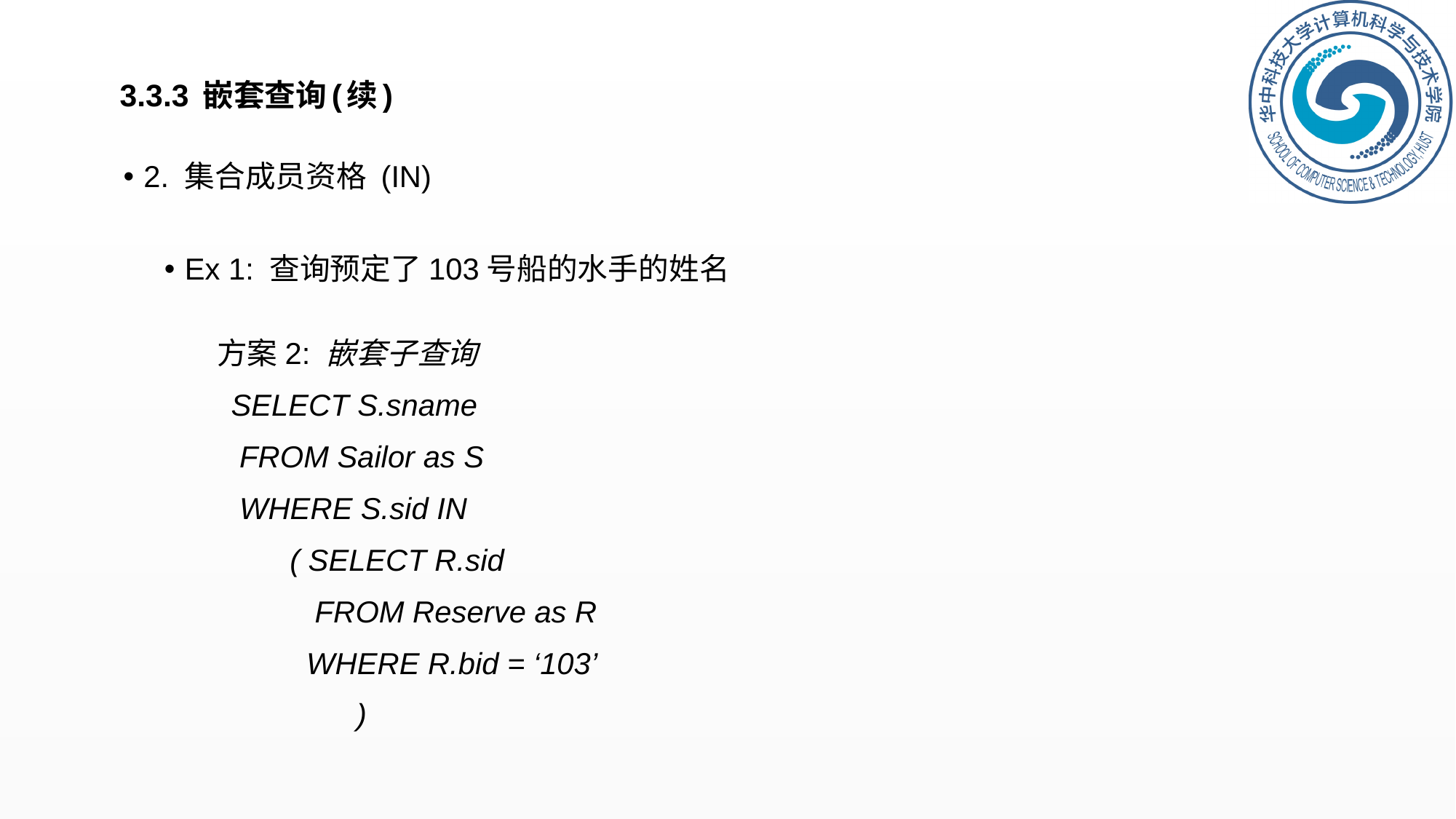

# 3.3.3 嵌套查询(续)
2. 集合成员资格 (IN)

Ex 1: 查询预定了103号船的水手的姓名

        方案2: 嵌套子查询
         SELECT S.sname
          FROM Sailor as S
          WHERE S.sid IN
                ( SELECT R.sid
                   FROM Reserve as R
                  WHERE R.bid = ‘103’
                        )